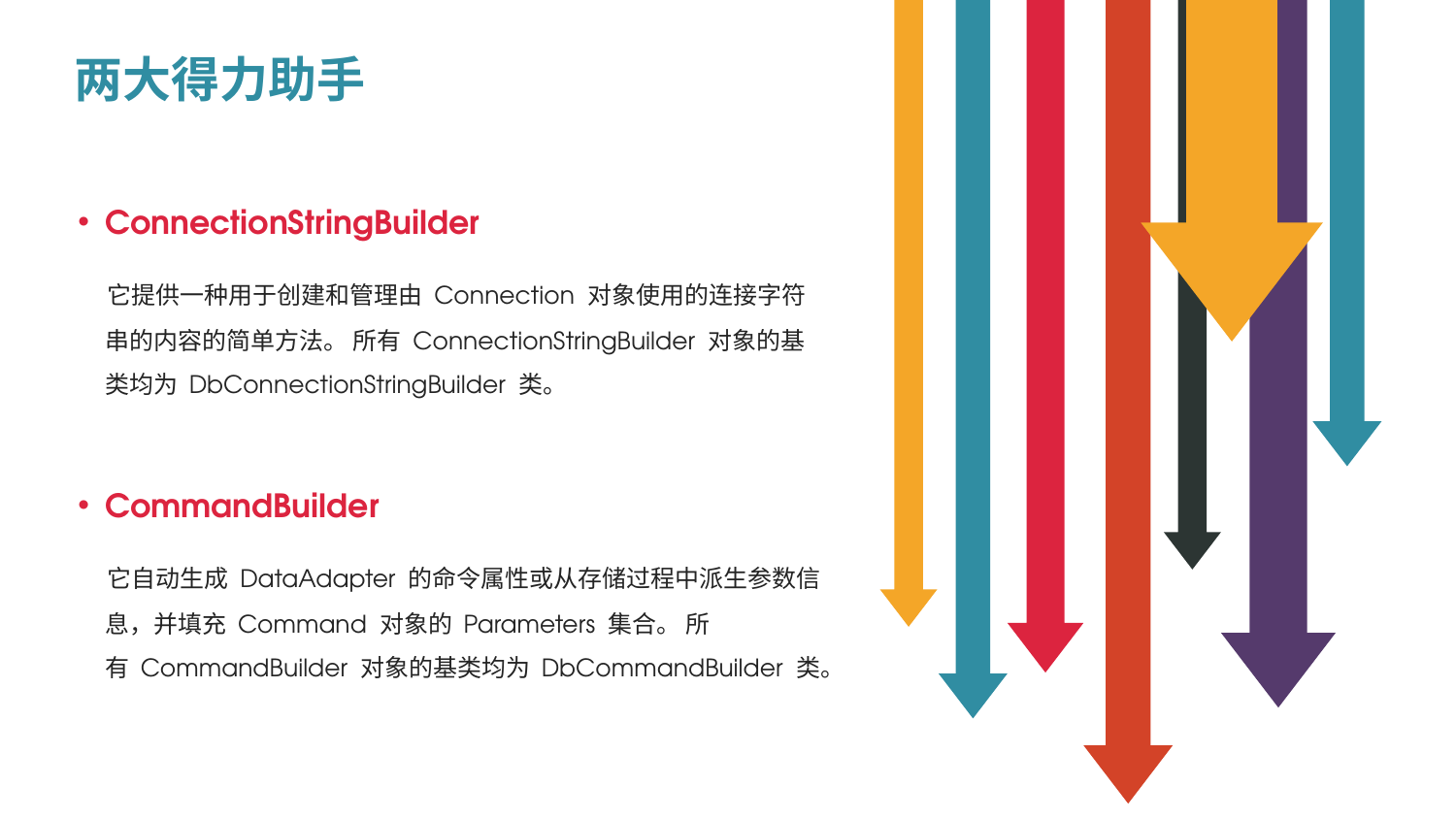

两大得力助手

ConnectionStringBuilder
   它提供一种用于创建和管理由 Connection 对象使用的连接字符串的内容的简单方法。 所有 ConnectionStringBuilder 对象的基类均为 DbConnectionStringBuilder 类。

CommandBuilder
   它自动生成 DataAdapter 的命令属性或从存储过程中派生参数信息，并填充 Command 对象的 Parameters 集合。 所有 CommandBuilder 对象的基类均为 DbCommandBuilder 类。